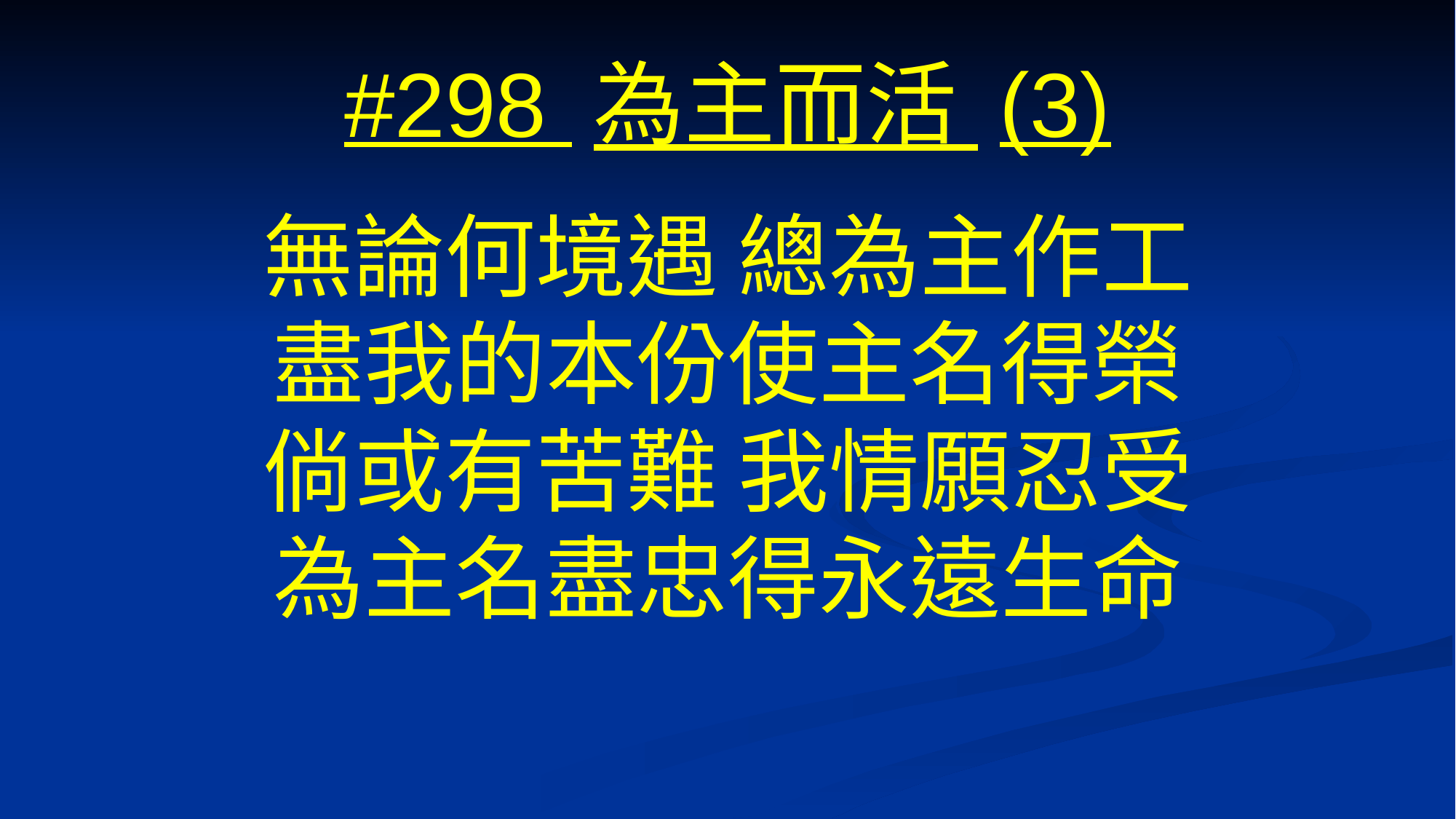

# #298 為主而活 (3)
無論何境遇 總為主作工
盡我的本份使主名得榮
倘或有苦難 我情願忍受
為主名盡忠得永遠生命